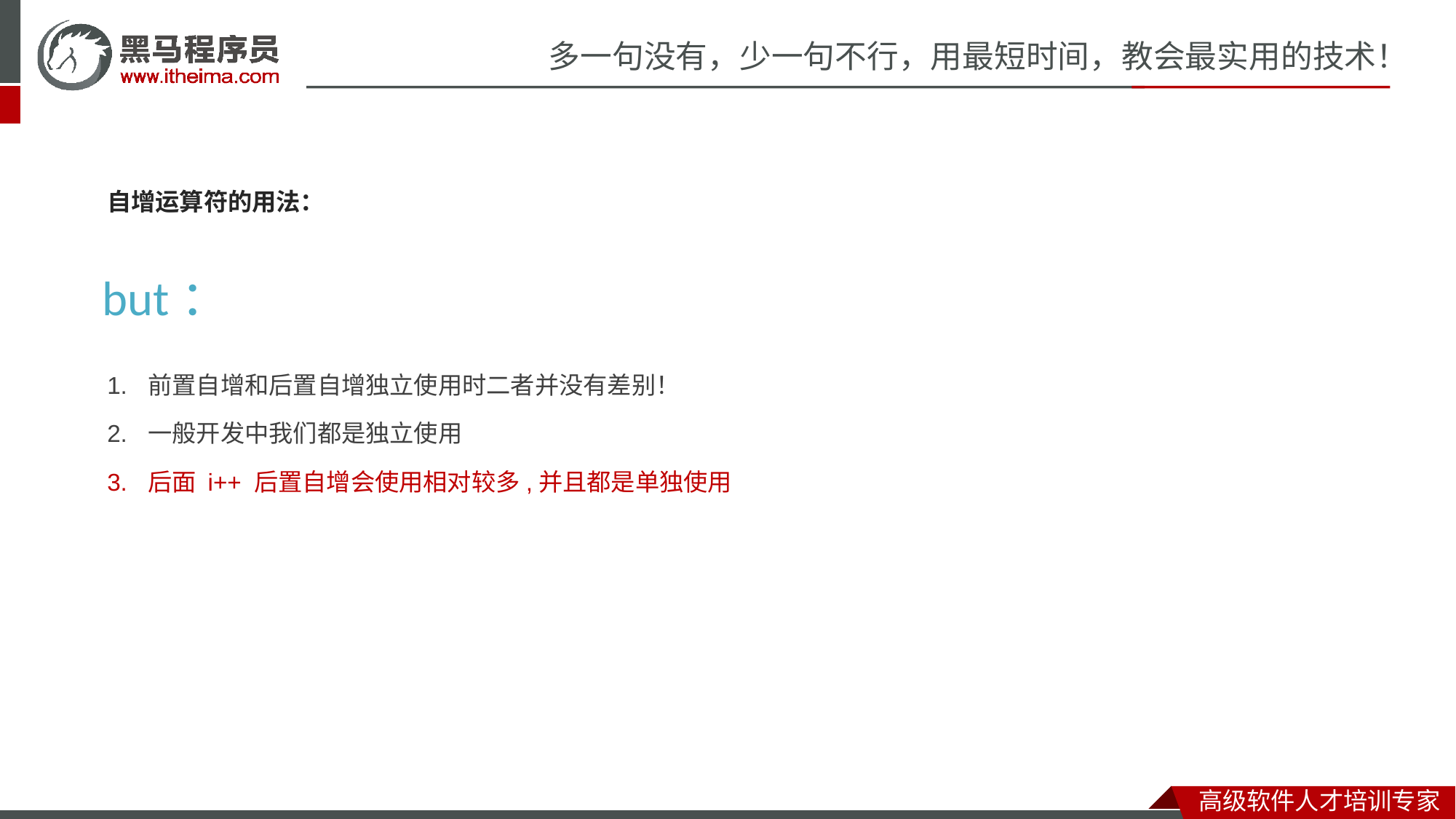

自增运算符的用法：

but：
前置自增和后置自增独立使用时二者并没有差别！
一般开发中我们都是独立使用
后面 i++ 后置自增会使用相对较多,并且都是单独使用